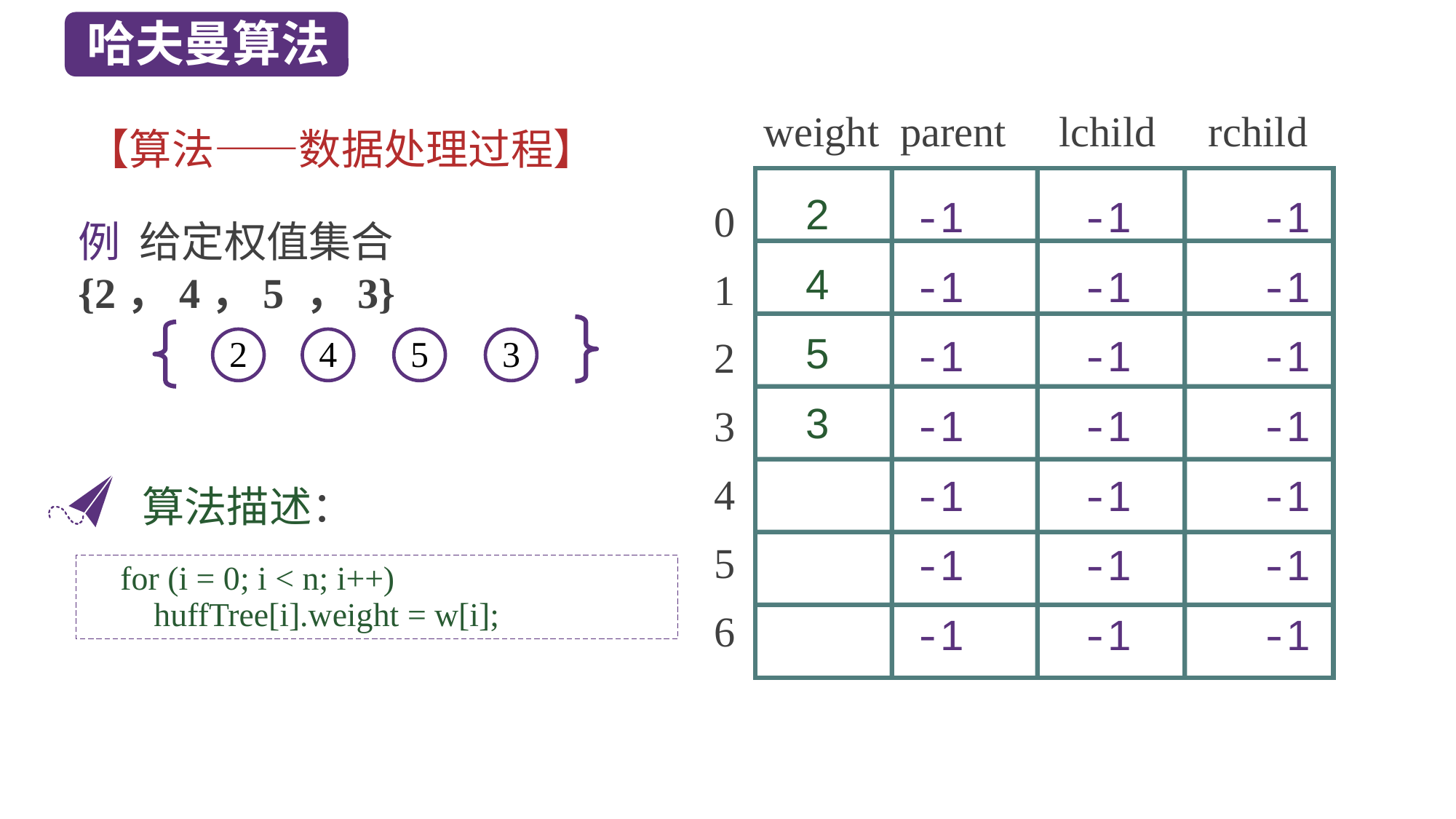

哈夫曼算法

weight  parent     lchild     rchild

0
1
2
3
4
5
6

【算法——数据处理过程】
-1          -1           -1
-1          -1           -1
-1          -1           -1
-1          -1           -1
-1          -1           -1
-1          -1           -1
-1          -1           -1
2
4
5
3
例  给定权值集合{2，4，5 ，3}

2
4
5
3
算法描述：

    for (i = 0; i < n; i++)
        huffTree[i].weight = w[i];